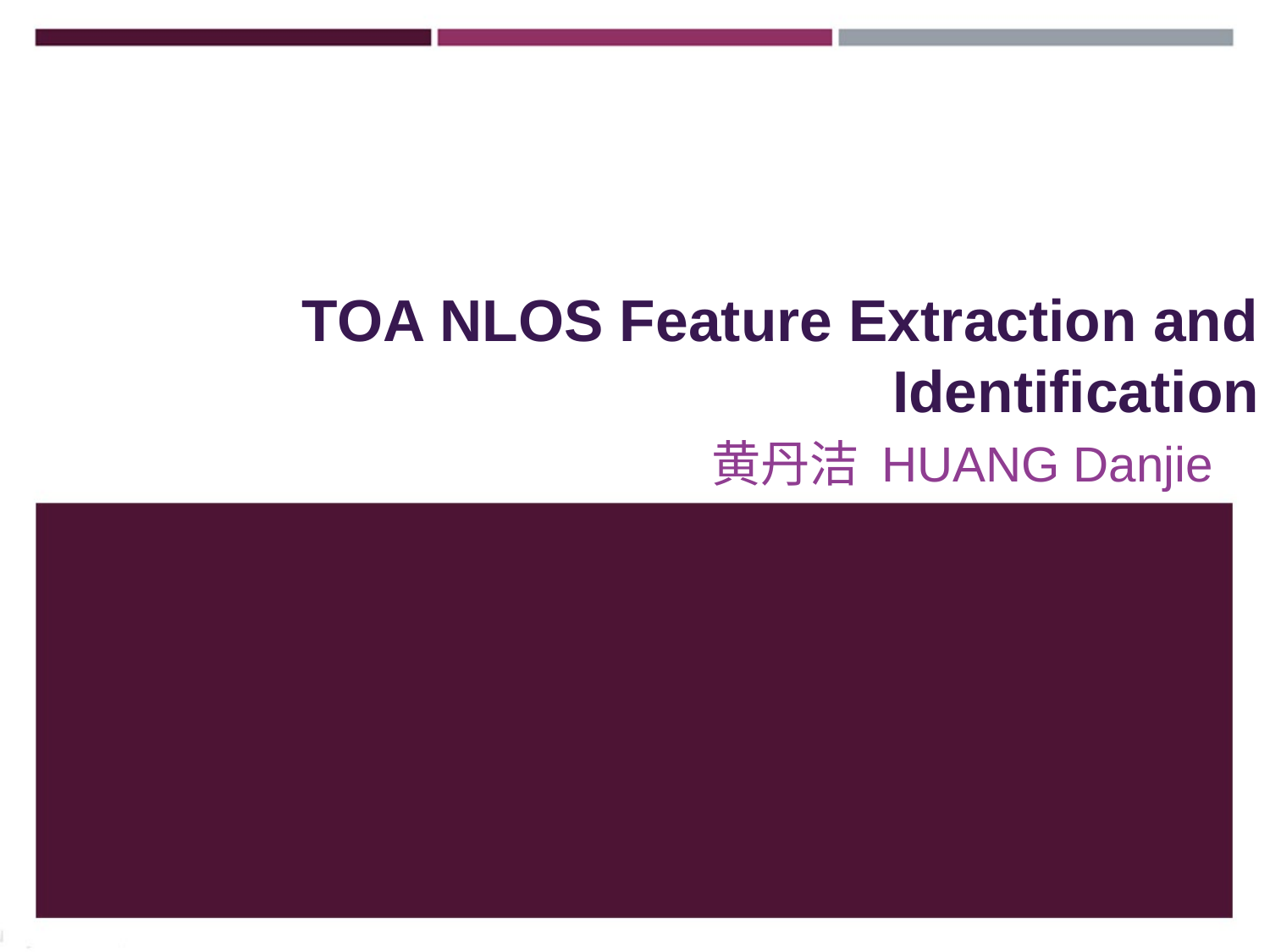

# TOA NLOS Feature Extraction and Identification
黄丹洁 HUANG Danjie